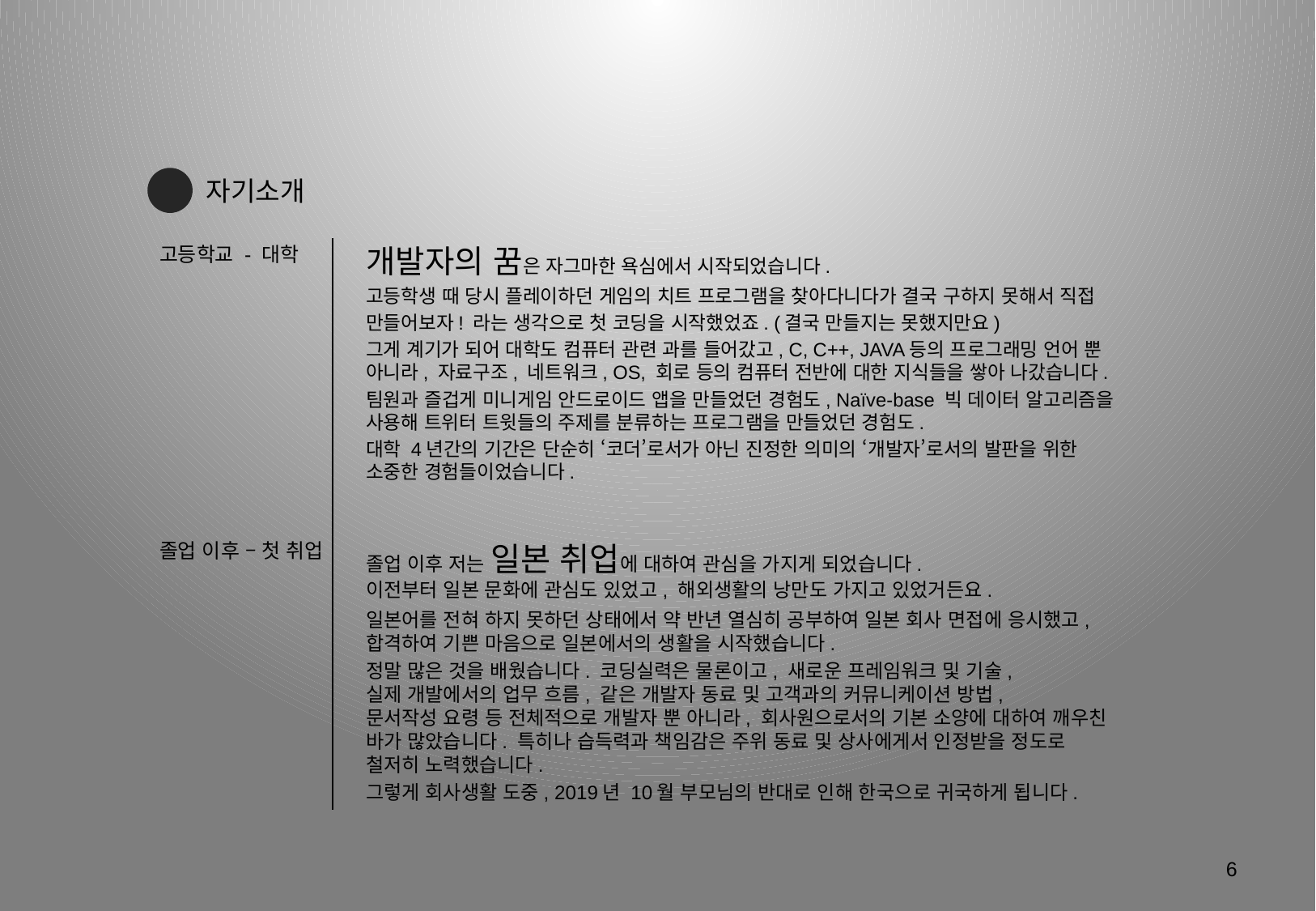

자기소개
고등학교 - 대학
개발자의 꿈은 자그마한 욕심에서 시작되었습니다.
고등학생 때 당시 플레이하던 게임의 치트 프로그램을 찾아다니다가 결국 구하지 못해서 직접
만들어보자! 라는 생각으로 첫 코딩을 시작했었죠. (결국 만들지는 못했지만요)
그게 계기가 되어 대학도 컴퓨터 관련 과를 들어갔고, C, C++, JAVA등의 프로그래밍 언어 뿐 아니라, 자료구조, 네트워크, OS, 회로 등의 컴퓨터 전반에 대한 지식들을 쌓아 나갔습니다.
팀원과 즐겁게 미니게임 안드로이드 앱을 만들었던 경험도, Naïve-base 빅 데이터 알고리즘을 사용해 트위터 트윗들의 주제를 분류하는 프로그램을 만들었던 경험도.
대학 4년간의 기간은 단순히 ‘코더’로서가 아닌 진정한 의미의 ‘개발자’로서의 발판을 위한
소중한 경험들이었습니다.
졸업 이후 – 첫 취업
졸업 이후 저는 일본 취업에 대하여 관심을 가지게 되었습니다.
이전부터 일본 문화에 관심도 있었고, 해외생활의 낭만도 가지고 있었거든요.
일본어를 전혀 하지 못하던 상태에서 약 반년 열심히 공부하여 일본 회사 면접에 응시했고,
합격하여 기쁜 마음으로 일본에서의 생활을 시작했습니다.
정말 많은 것을 배웠습니다. 코딩실력은 물론이고, 새로운 프레임워크 및 기술,
실제 개발에서의 업무 흐름, 같은 개발자 동료 및 고객과의 커뮤니케이션 방법,
문서작성 요령 등 전체적으로 개발자 뿐 아니라, 회사원으로서의 기본 소양에 대하여 깨우친 바가 많았습니다. 특히나 습득력과 책임감은 주위 동료 및 상사에게서 인정받을 정도로
철저히 노력했습니다.
그렇게 회사생활 도중, 2019년 10월 부모님의 반대로 인해 한국으로 귀국하게 됩니다.

6